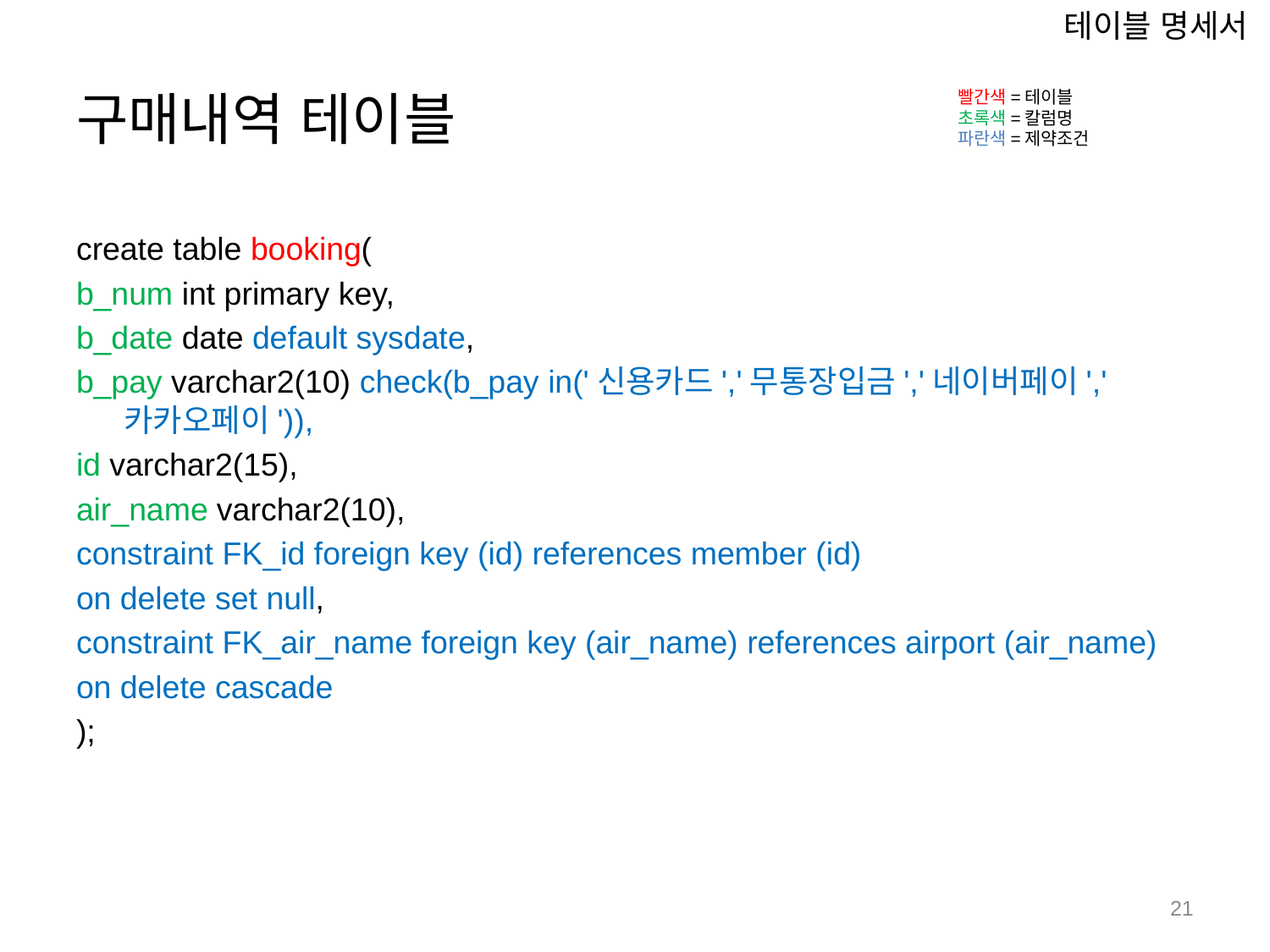

테이블 명세서
# 구매내역 테이블
빨간색=테이블
초록색=칼럼명
파란색=제약조건
create table booking(
b_num int primary key,
b_date date default sysdate,
b_pay varchar2(10) check(b_pay in('신용카드','무통장입금','네이버페이','카카오페이')),
id varchar2(15),
air_name varchar2(10),
constraint FK_id foreign key (id) references member (id)
on delete set null,
constraint FK_air_name foreign key (air_name) references airport (air_name)
on delete cascade
);
21